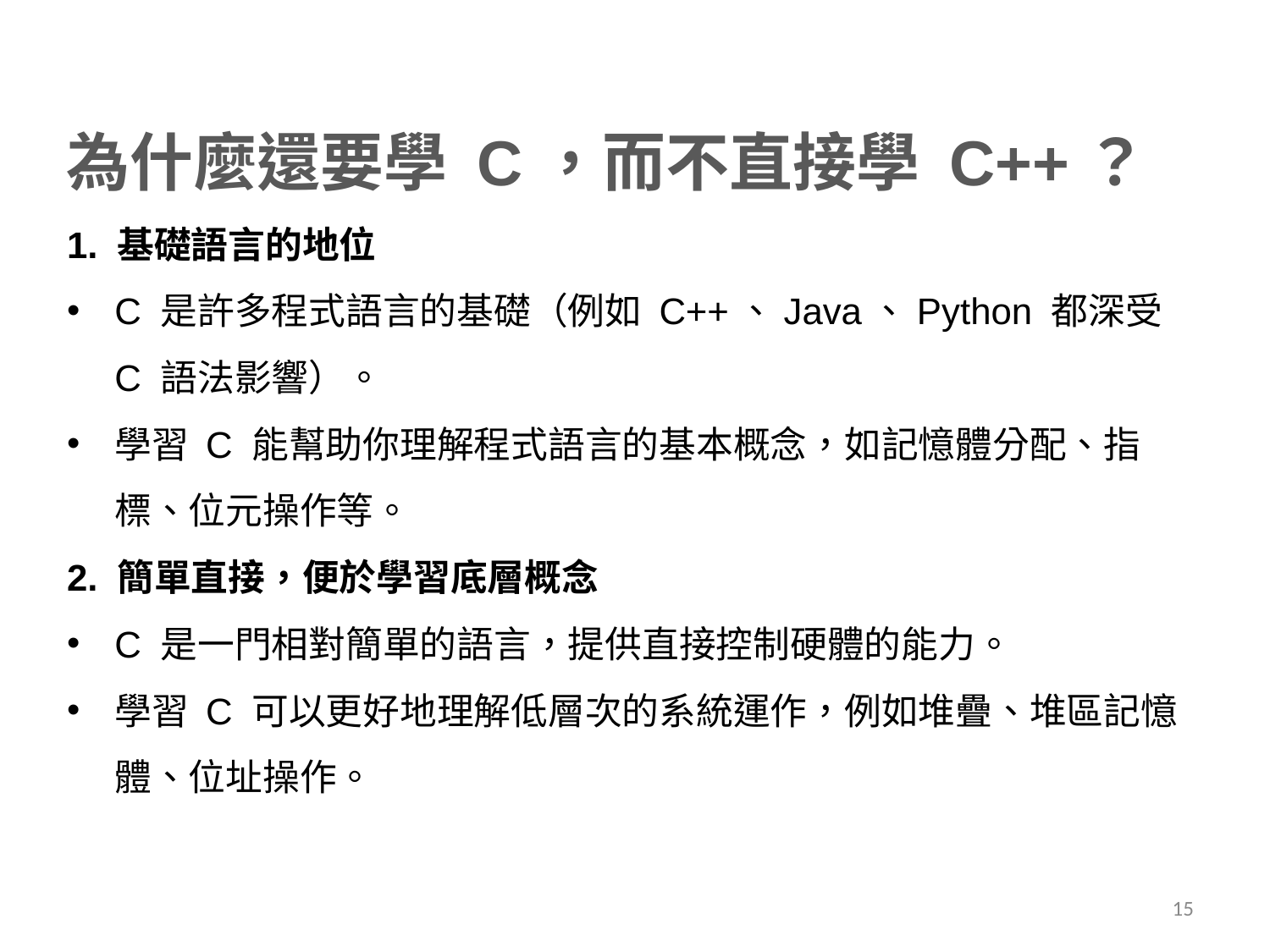

為什麼還要學 C，而不直接學 C++？
1. 基礎語言的地位
C 是許多程式語言的基礎（例如 C++、Java、Python 都深受 C 語法影響）。
學習 C 能幫助你理解程式語言的基本概念，如記憶體分配、指標、位元操作等。
2. 簡單直接，便於學習底層概念
C 是一門相對簡單的語言，提供直接控制硬體的能力。
學習 C 可以更好地理解低層次的系統運作，例如堆疊、堆區記憶體、位址操作。
15